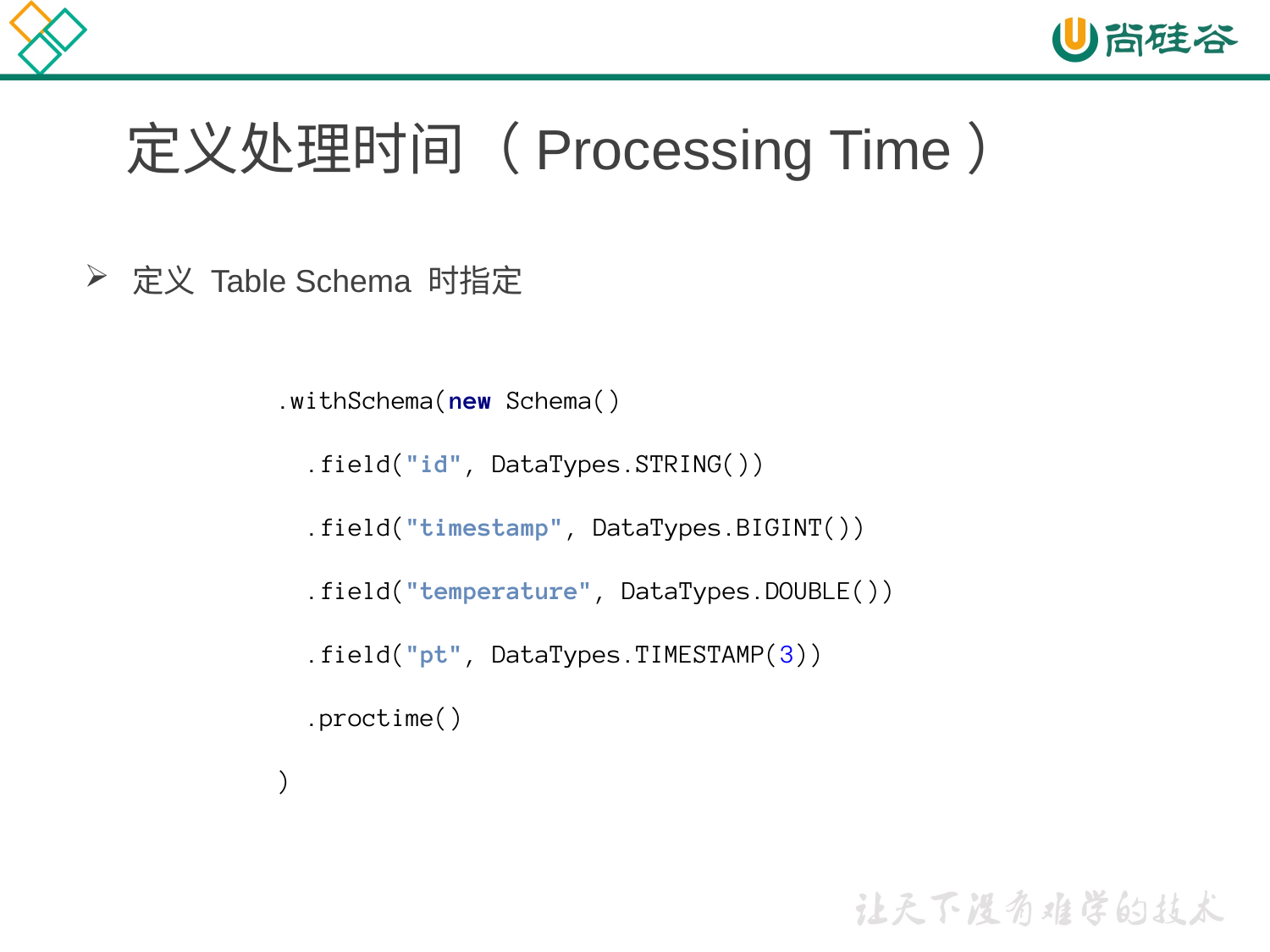

# 定义处理时间（Processing Time）
定义 Table Schema 时指定
.withSchema(new Schema()
  .field("id", DataTypes.STRING())
  .field("timestamp", DataTypes.BIGINT())
  .field("temperature", DataTypes.DOUBLE())
  .field("pt", DataTypes.TIMESTAMP(3))
  .proctime()
)